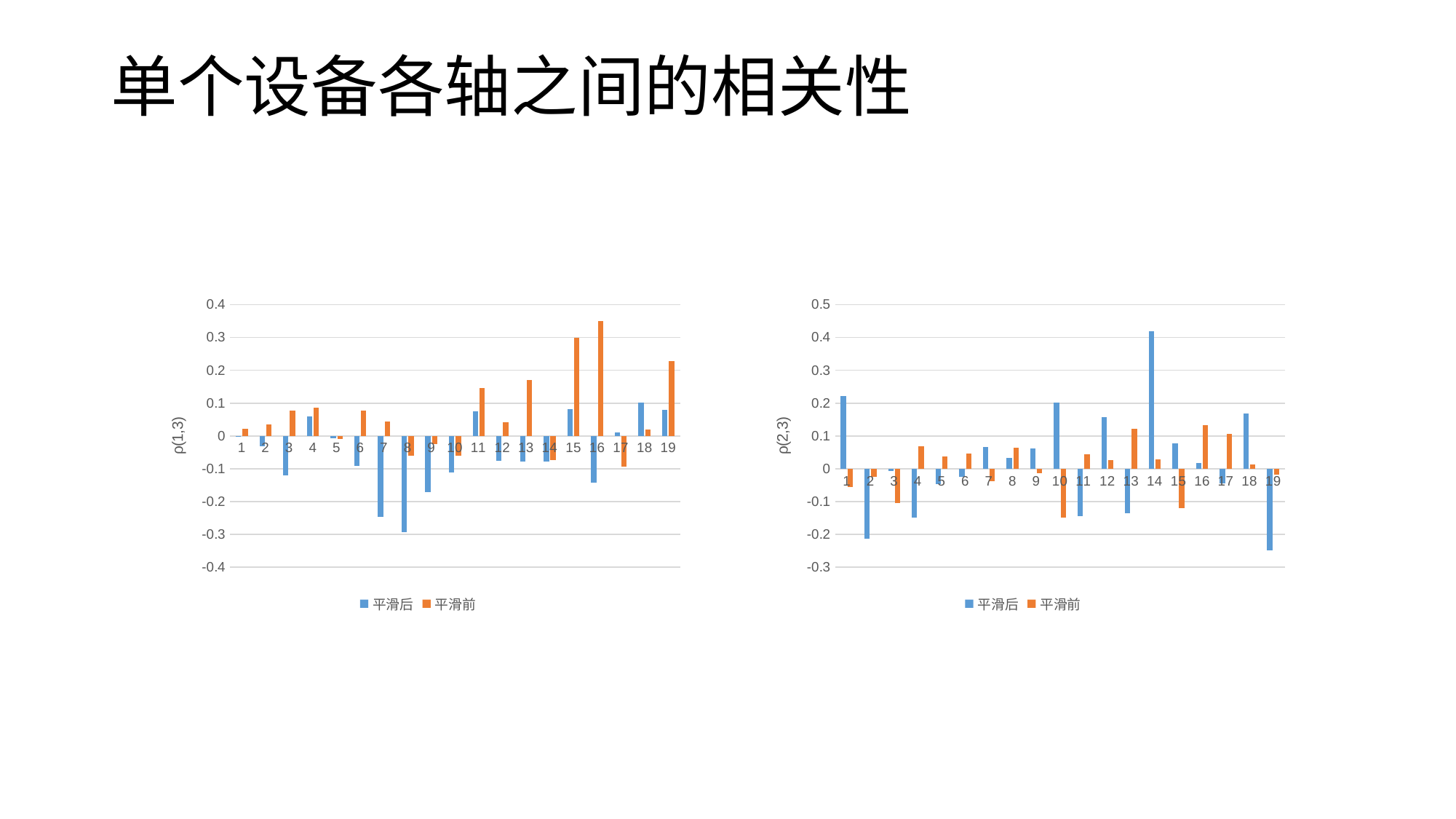

# 单个设备各轴之间的相关性

### Chart

| Category |  |  |
|---|---|---|

### Chart

| Category |  |  |
|---|---|---|